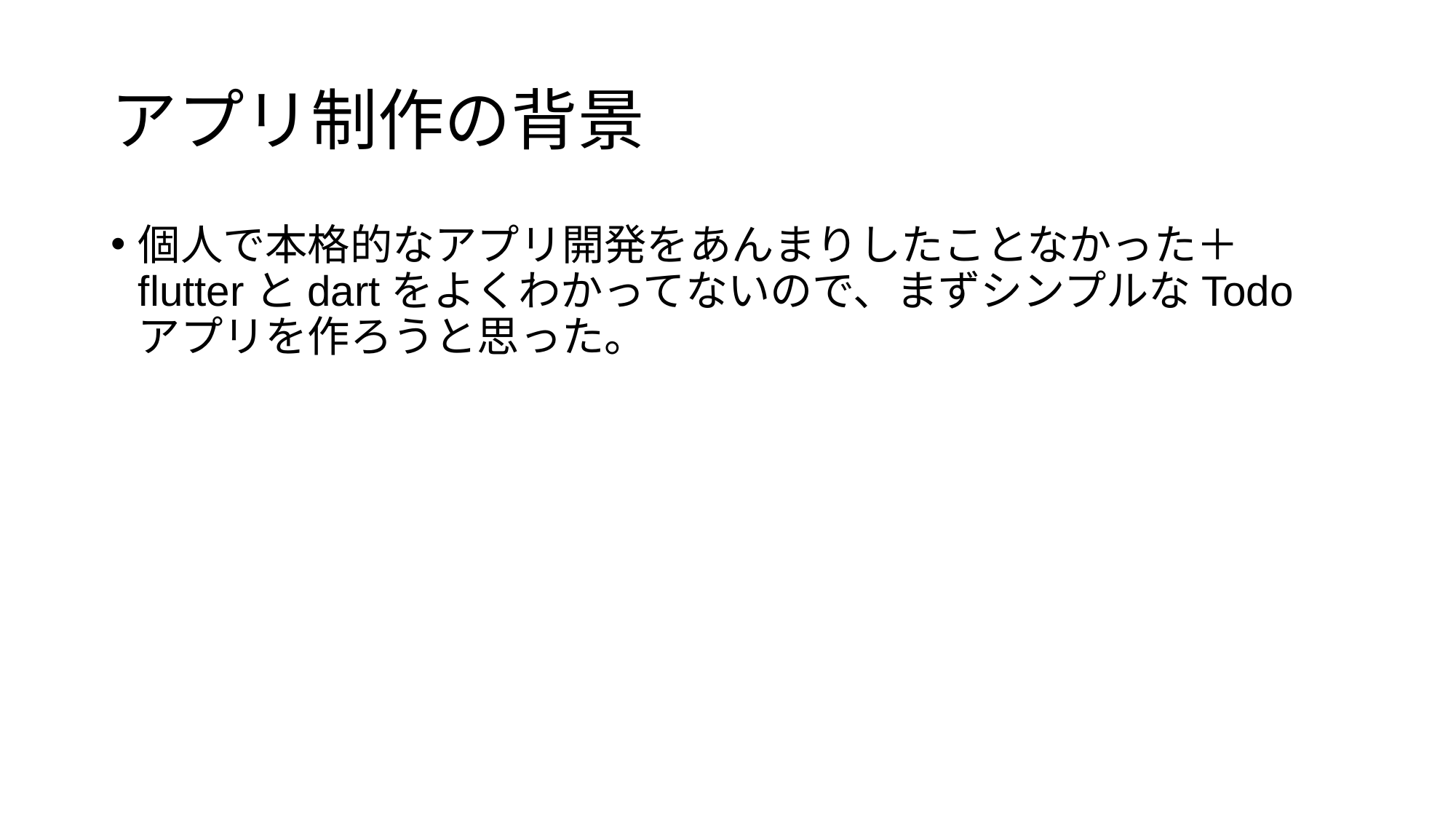

# アプリ制作の背景
個人で本格的なアプリ開発をあんまりしたことなかった＋flutterとdartをよくわかってないので、まずシンプルなTodoアプリを作ろうと思った。